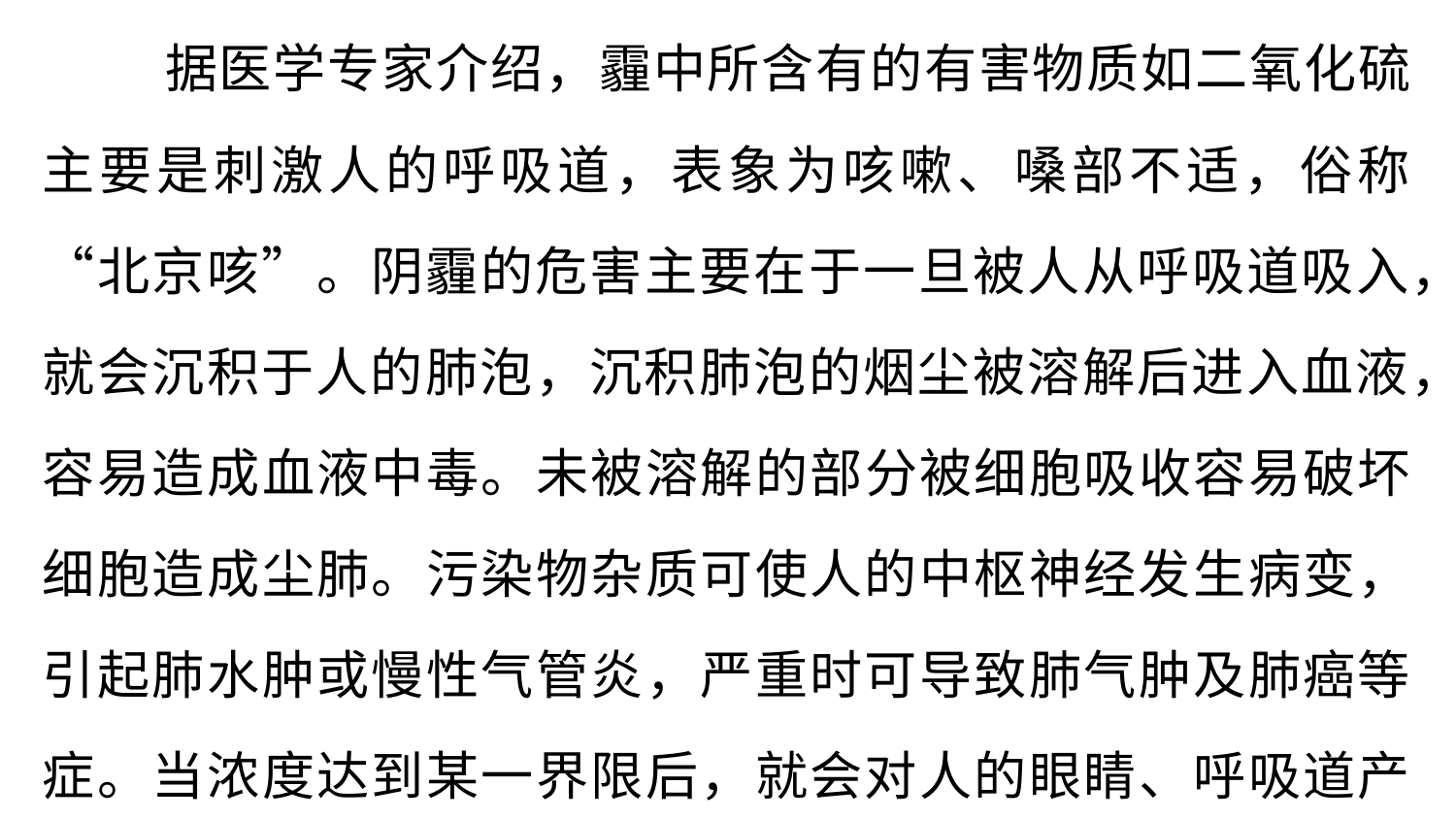

据医学专家介绍，霾中所含有的有害物质如二氧化硫主要是刺激人的呼吸道，表象为咳嗽、嗓部不适，俗称“北京咳”。阴霾的危害主要在于一旦被人从呼吸道吸入，就会沉积于人的肺泡，沉积肺泡的烟尘被溶解后进入血液，容易造成血液中毒。未被溶解的部分被细胞吸收容易破坏细胞造成尘肺。污染物杂质可使人的中枢神经发生病变，引起肺水肿或慢性气管炎，严重时可导致肺气肿及肺癌等症。当浓度达到某一界限后，就会对人的眼睛、呼吸道产生危害。此外，